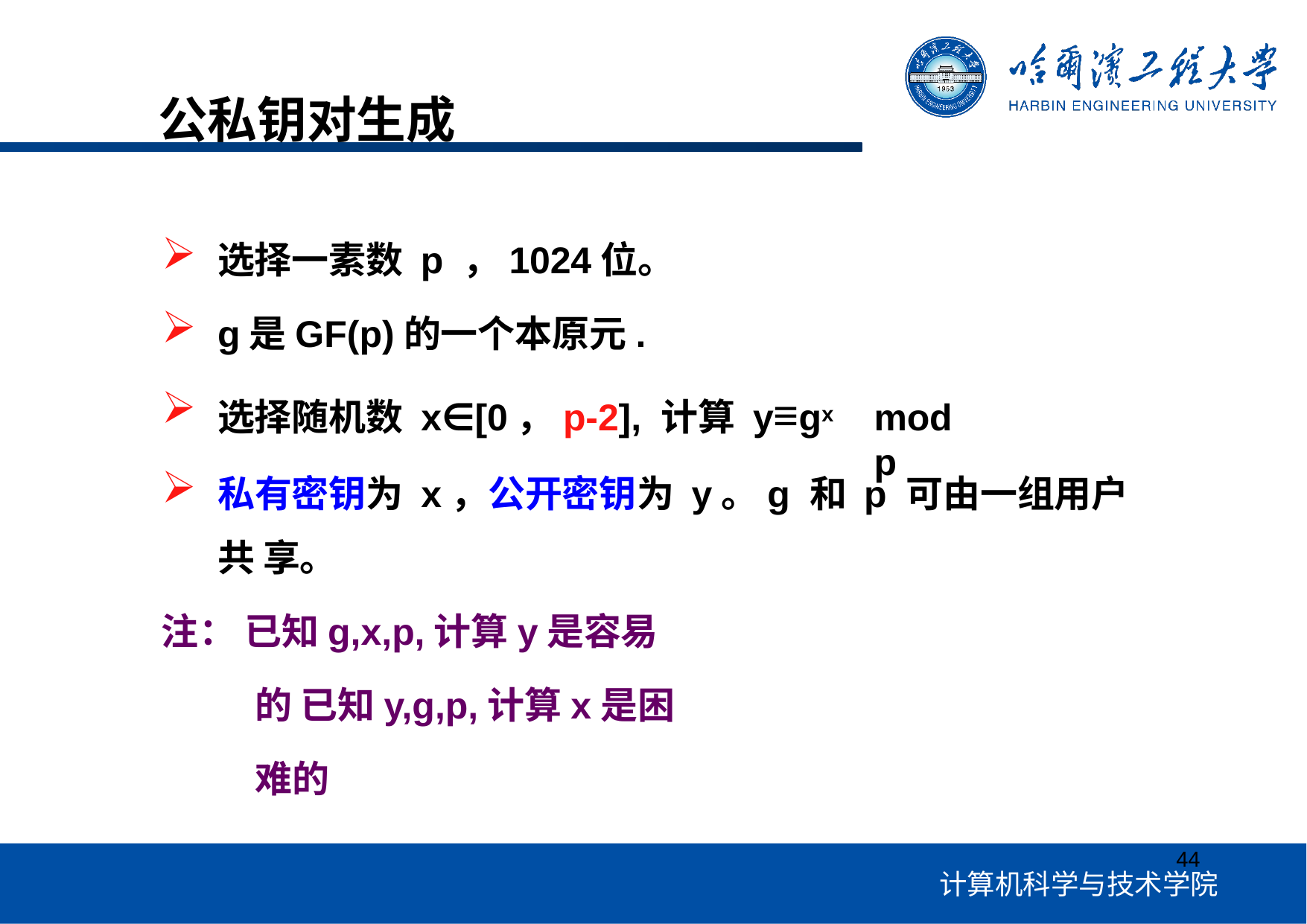

# 公私钥对生成
选择一素数 p ，1024位。
g是GF(p)的一个本原元.
选择随机数 x∈[0，p-2], 计算 y≡gx
mod p
私有密钥为 x，公开密钥为 y。g 和 p 可由一组用户共 享。
注： 已知g,x,p,计算y是容易的 已知y,g,p,计算x是困难的
44